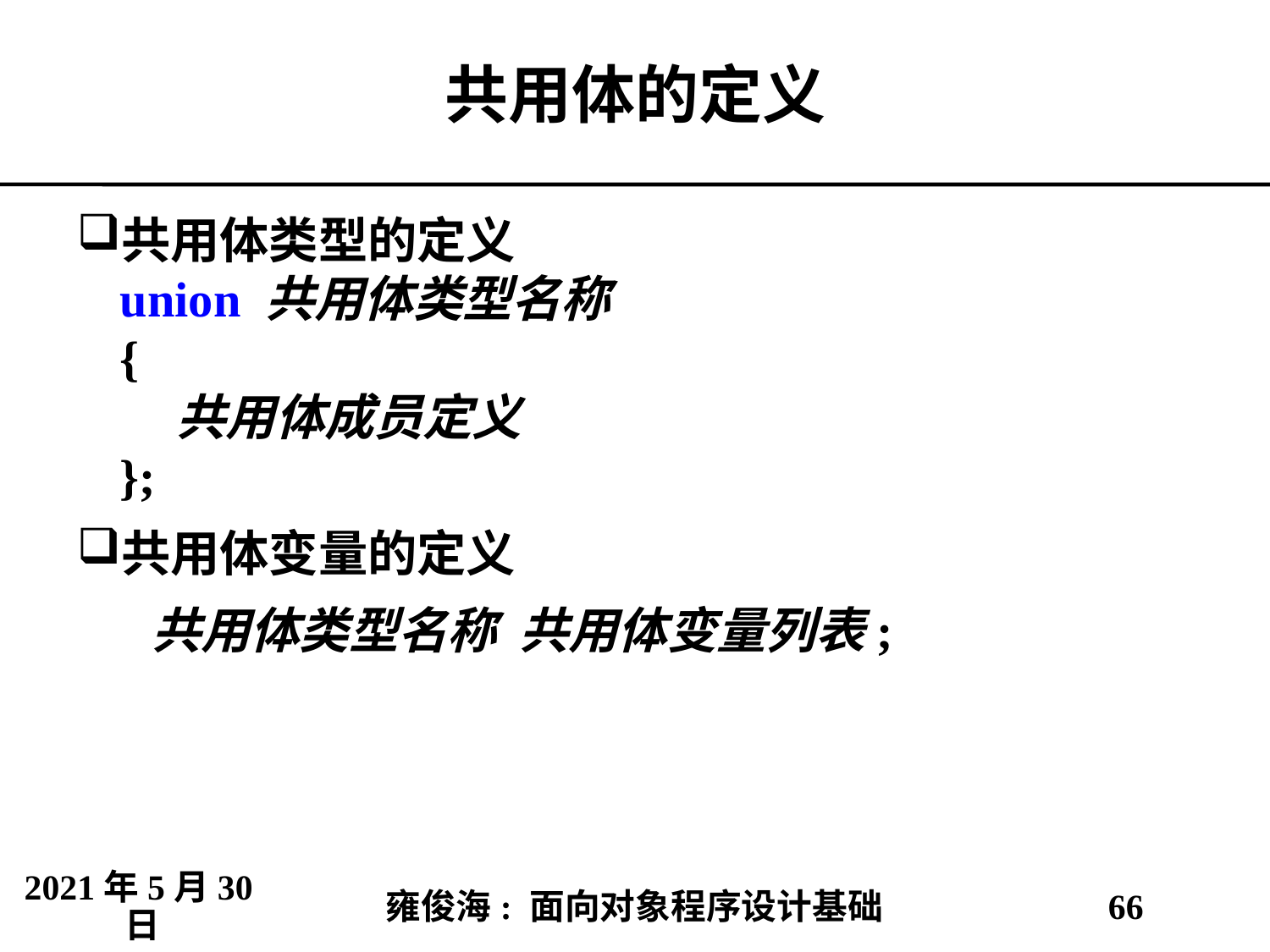

# 共用体的定义

共用体类型的定义
union 共用体类型名称
{
    共用体成员定义
};
共用体变量的定义
共用体类型名称  共用体变量列表;
2021年5月30日
雍俊海: 面向对象程序设计基础
66